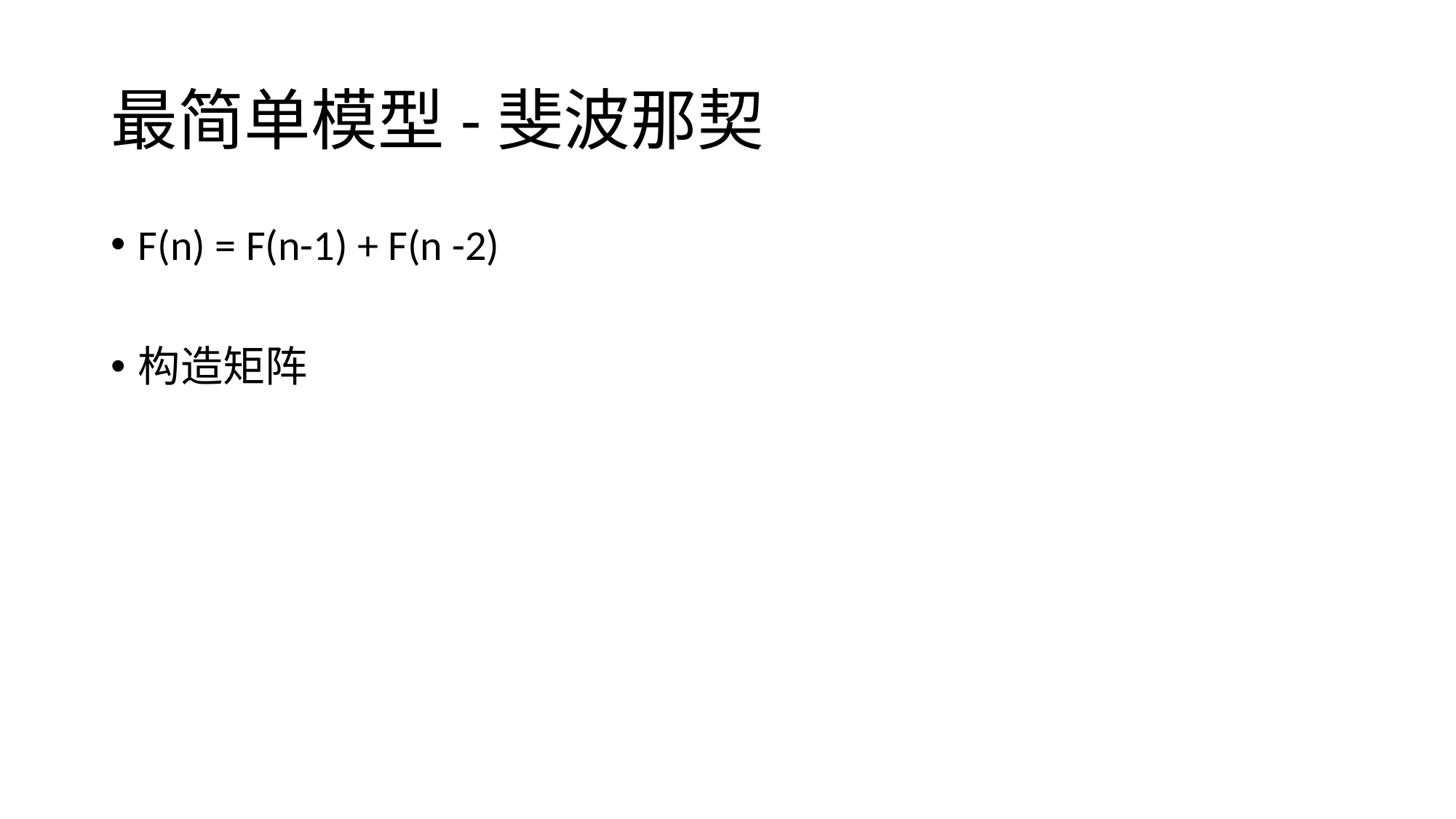

# 最简单模型-斐波那契
F(n) = F(n-1) + F(n -2)

构造矩阵